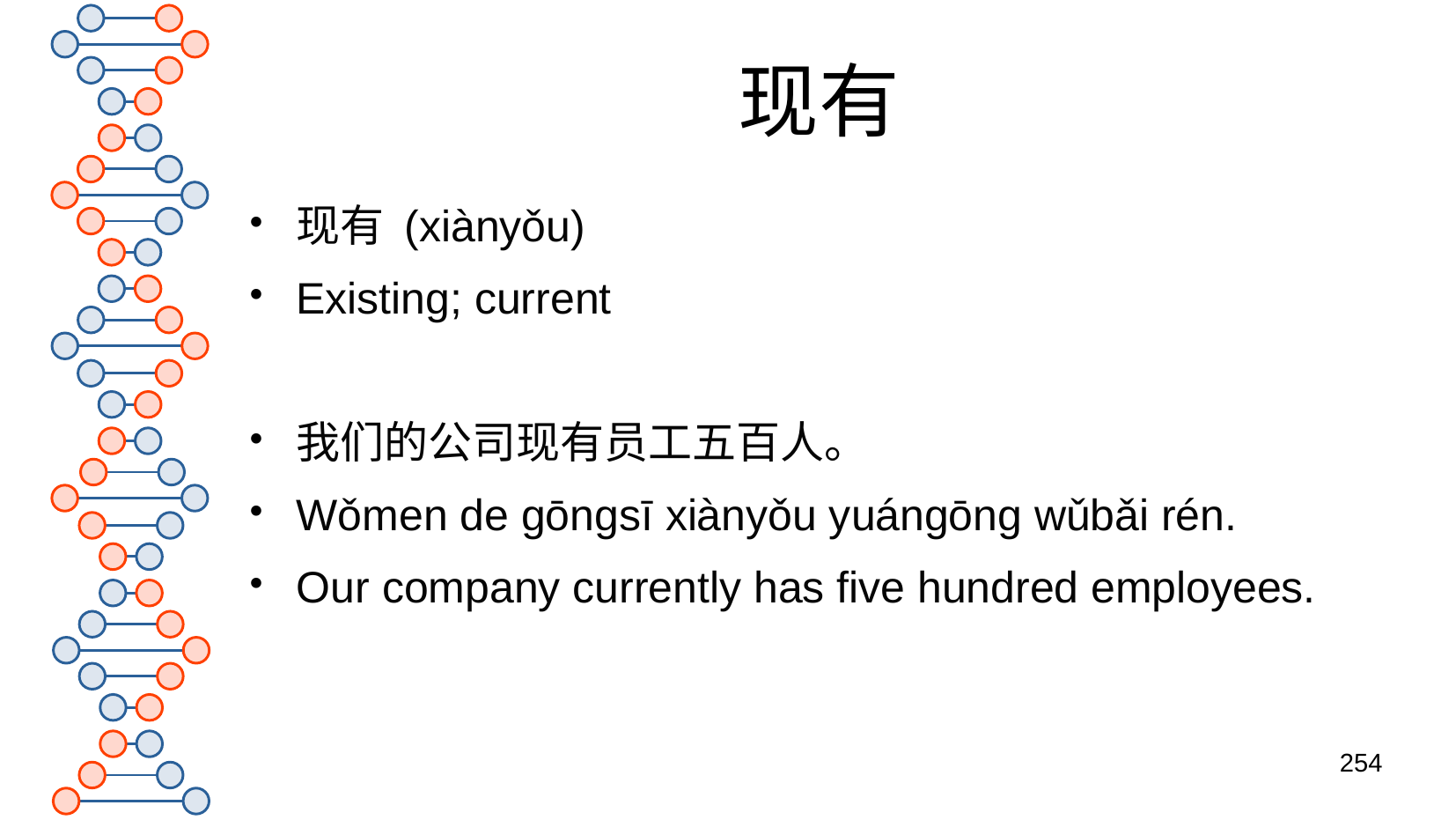

# 现有
现有 (xiànyǒu)
Existing; current

我们的公司现有员工五百人。
Wǒmen de gōngsī xiànyǒu yuángōng wǔbǎi rén.
Our company currently has five hundred employees.

254